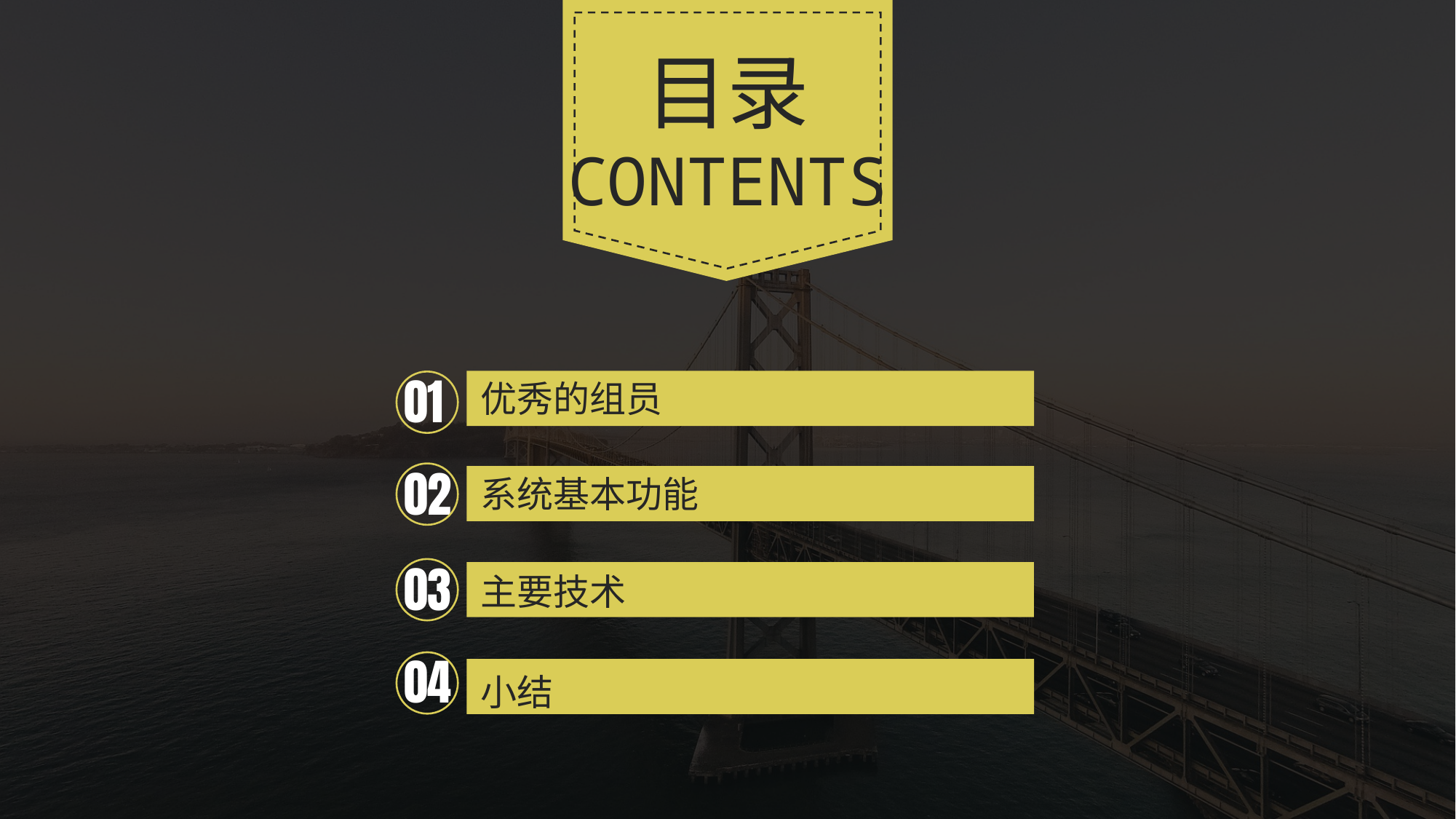

目录
CONTENTS
01

优秀的组员

02

系统基本功能
03

主要技术
04

小结